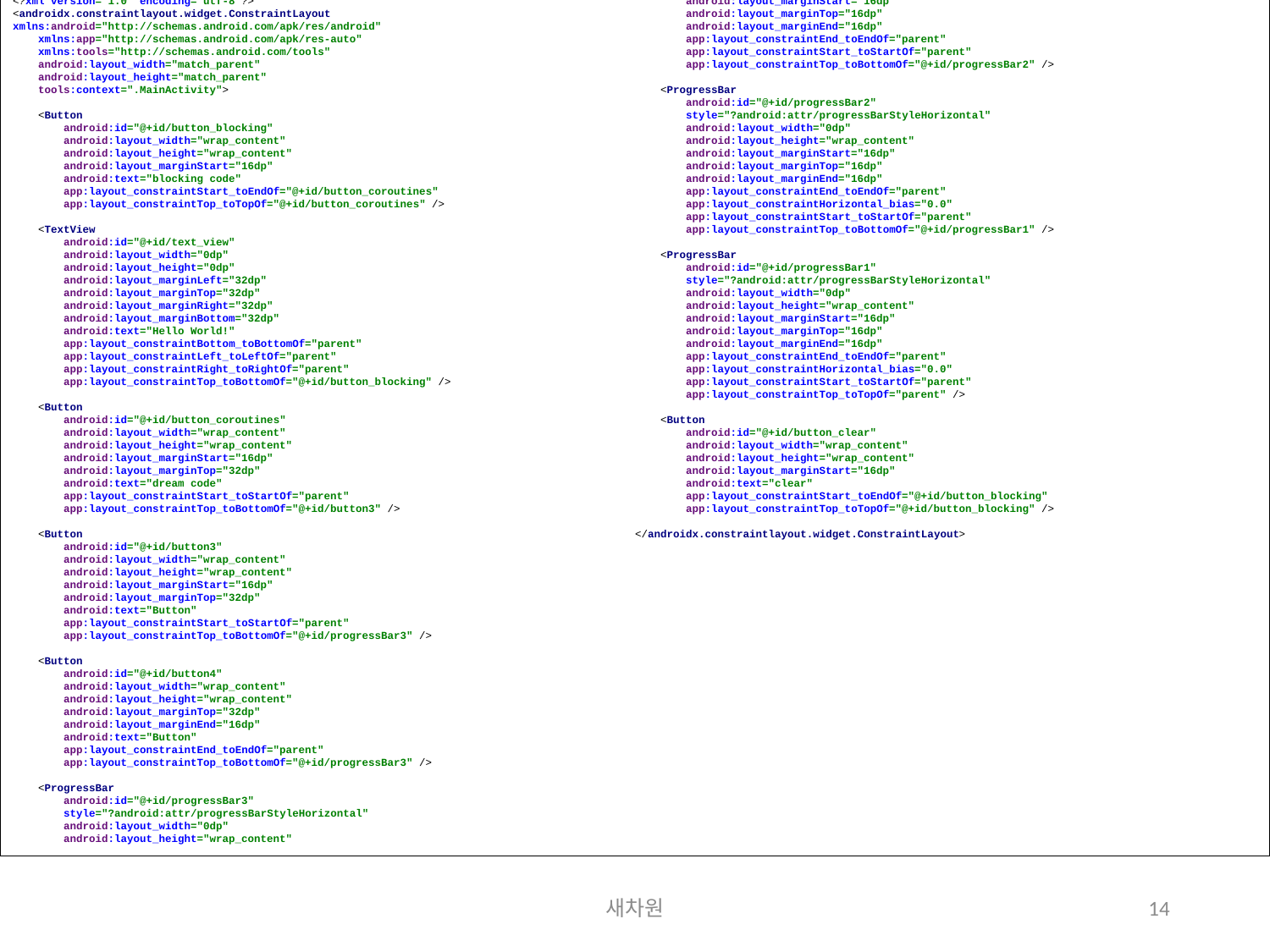

<?xml version="1.0" encoding="utf-8"?>
<androidx.constraintlayout.widget.ConstraintLayout xmlns:android="http://schemas.android.com/apk/res/android"
    xmlns:app="http://schemas.android.com/apk/res-auto"
    xmlns:tools="http://schemas.android.com/tools"
    android:layout_width="match_parent"
    android:layout_height="match_parent"
    tools:context=".MainActivity">
    <Button
        android:id="@+id/button_blocking"
        android:layout_width="wrap_content"
        android:layout_height="wrap_content"
        android:layout_marginStart="16dp"
        android:text="blocking code"
        app:layout_constraintStart_toEndOf="@+id/button_coroutines"
        app:layout_constraintTop_toTopOf="@+id/button_coroutines" />
    <TextView
        android:id="@+id/text_view"
        android:layout_width="0dp"
        android:layout_height="0dp"
        android:layout_marginLeft="32dp"
        android:layout_marginTop="32dp"
        android:layout_marginRight="32dp"
        android:layout_marginBottom="32dp"
        android:text="Hello World!"
        app:layout_constraintBottom_toBottomOf="parent"
        app:layout_constraintLeft_toLeftOf="parent"
        app:layout_constraintRight_toRightOf="parent"
        app:layout_constraintTop_toBottomOf="@+id/button_blocking" />
    <Button
        android:id="@+id/button_coroutines"
        android:layout_width="wrap_content"
        android:layout_height="wrap_content"
        android:layout_marginStart="16dp"
        android:layout_marginTop="32dp"
        android:text="dream code"
        app:layout_constraintStart_toStartOf="parent"
        app:layout_constraintTop_toBottomOf="@+id/button3" />
    <Button
        android:id="@+id/button3"
        android:layout_width="wrap_content"
        android:layout_height="wrap_content"
        android:layout_marginStart="16dp"
        android:layout_marginTop="32dp"
        android:text="Button"
        app:layout_constraintStart_toStartOf="parent"
        app:layout_constraintTop_toBottomOf="@+id/progressBar3" />
    <Button
        android:id="@+id/button4"
        android:layout_width="wrap_content"
        android:layout_height="wrap_content"
        android:layout_marginTop="32dp"
        android:layout_marginEnd="16dp"
        android:text="Button"
        app:layout_constraintEnd_toEndOf="parent"
        app:layout_constraintTop_toBottomOf="@+id/progressBar3" />
    <ProgressBar
        android:id="@+id/progressBar3"
        style="?android:attr/progressBarStyleHorizontal"
        android:layout_width="0dp"
        android:layout_height="wrap_content"
        android:layout_marginStart="16dp"
        android:layout_marginTop="16dp"
        android:layout_marginEnd="16dp"
        app:layout_constraintEnd_toEndOf="parent"
        app:layout_constraintStart_toStartOf="parent"
        app:layout_constraintTop_toBottomOf="@+id/progressBar2" />
    <ProgressBar
        android:id="@+id/progressBar2"
        style="?android:attr/progressBarStyleHorizontal"
        android:layout_width="0dp"
        android:layout_height="wrap_content"
        android:layout_marginStart="16dp"
        android:layout_marginTop="16dp"
        android:layout_marginEnd="16dp"
        app:layout_constraintEnd_toEndOf="parent"
        app:layout_constraintHorizontal_bias="0.0"
        app:layout_constraintStart_toStartOf="parent"
        app:layout_constraintTop_toBottomOf="@+id/progressBar1" />
    <ProgressBar
        android:id="@+id/progressBar1"
        style="?android:attr/progressBarStyleHorizontal"
        android:layout_width="0dp"
        android:layout_height="wrap_content"
        android:layout_marginStart="16dp"
        android:layout_marginTop="16dp"
        android:layout_marginEnd="16dp"
        app:layout_constraintEnd_toEndOf="parent"
        app:layout_constraintHorizontal_bias="0.0"
        app:layout_constraintStart_toStartOf="parent"
        app:layout_constraintTop_toTopOf="parent" />
    <Button
        android:id="@+id/button_clear"
        android:layout_width="wrap_content"
        android:layout_height="wrap_content"
        android:layout_marginStart="16dp"
        android:text="clear"
        app:layout_constraintStart_toEndOf="@+id/button_blocking"
        app:layout_constraintTop_toTopOf="@+id/button_blocking" />
</androidx.constraintlayout.widget.ConstraintLayout>
새차원
14